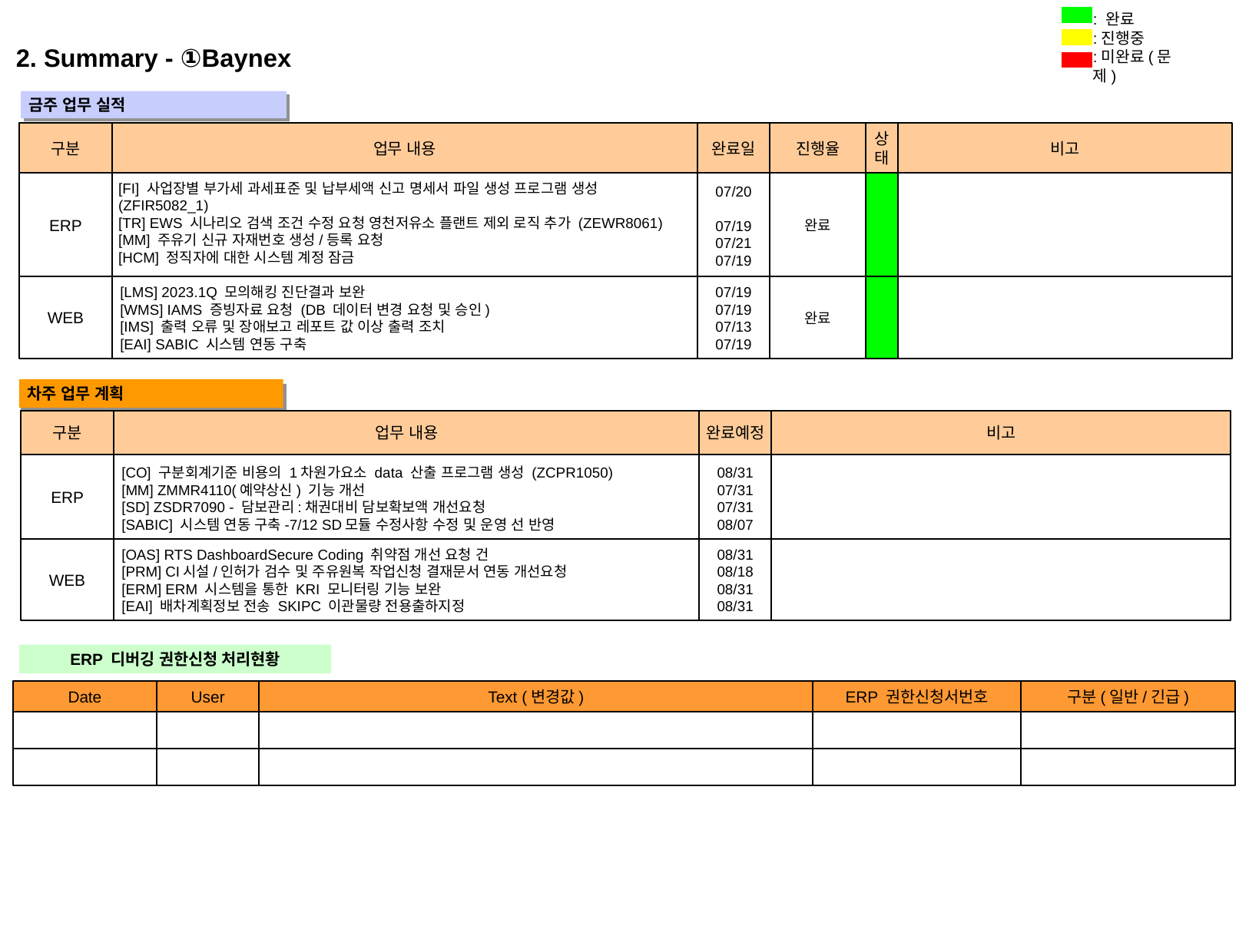

: 완료
:진행중
:미완료(문제)
2. Summary - ①Baynex

 금주 업무 실적
" "
구분
업무 내용
완료일
진행율
상
태
비고

ERP

완료

[FI] 사업장별 부가세 과세표준 및 납부세액 신고 명세서 파일 생성 프로그램 생성
(ZFIR5082_1)
[TR] EWS 시나리오 검색 조건 수정 요청 영천저유소 플랜트 제외 로직 추가 (ZEWR8061)
[MM] 주유기 신규 자재번호 생성/등록 요청
[HCM] 정직자에 대한 시스템 계정 잠금
07/20
07/19
07/21
07/19

WEB

완료

[LMS] 2023.1Q 모의해킹 진단결과 보완
[WMS] IAMS 증빙자료 요청 (DB 데이터 변경 요청 및 승인)
[IMS] 출력 오류 및 장애보고 레포트 값 이상 출력 조치
[EAI] SABIC 시스템 연동 구축
07/19
07/19
07/13
07/19

 차주 업무 계획
" "
구분
업무 내용
완료예정
비고

ERP

[CO] 구분회계기준 비용의 1차원가요소 data 산출 프로그램 생성 (ZCPR1050)
[MM] ZMMR4110(예약상신) 기능 개선
[SD] ZSDR7090 - 담보관리:채권대비 담보확보액 개선요청
[SABIC] 시스템 연동 구축-7/12 SD모듈 수정사항 수정 및 운영 선 반영
08/31
07/31
07/31
08/07

WEB

[OAS] RTS DashboardSecure Coding 취약점 개선 요청 건
[PRM] CI시설/인허가 검수 및 주유원복 작업신청 결재문서 연동 개선요청
[ERM] ERM 시스템을 통한 KRI 모니터링 기능 보완
[EAI] 배차계획정보 전송 SKIPC 이관물량 전용출하지정
08/31
08/18
08/31
08/31

ERP 디버깅 권한신청 처리현황
Date
User
Text (변경값)
ERP 권한신청서번호
구분(일반/긴급)